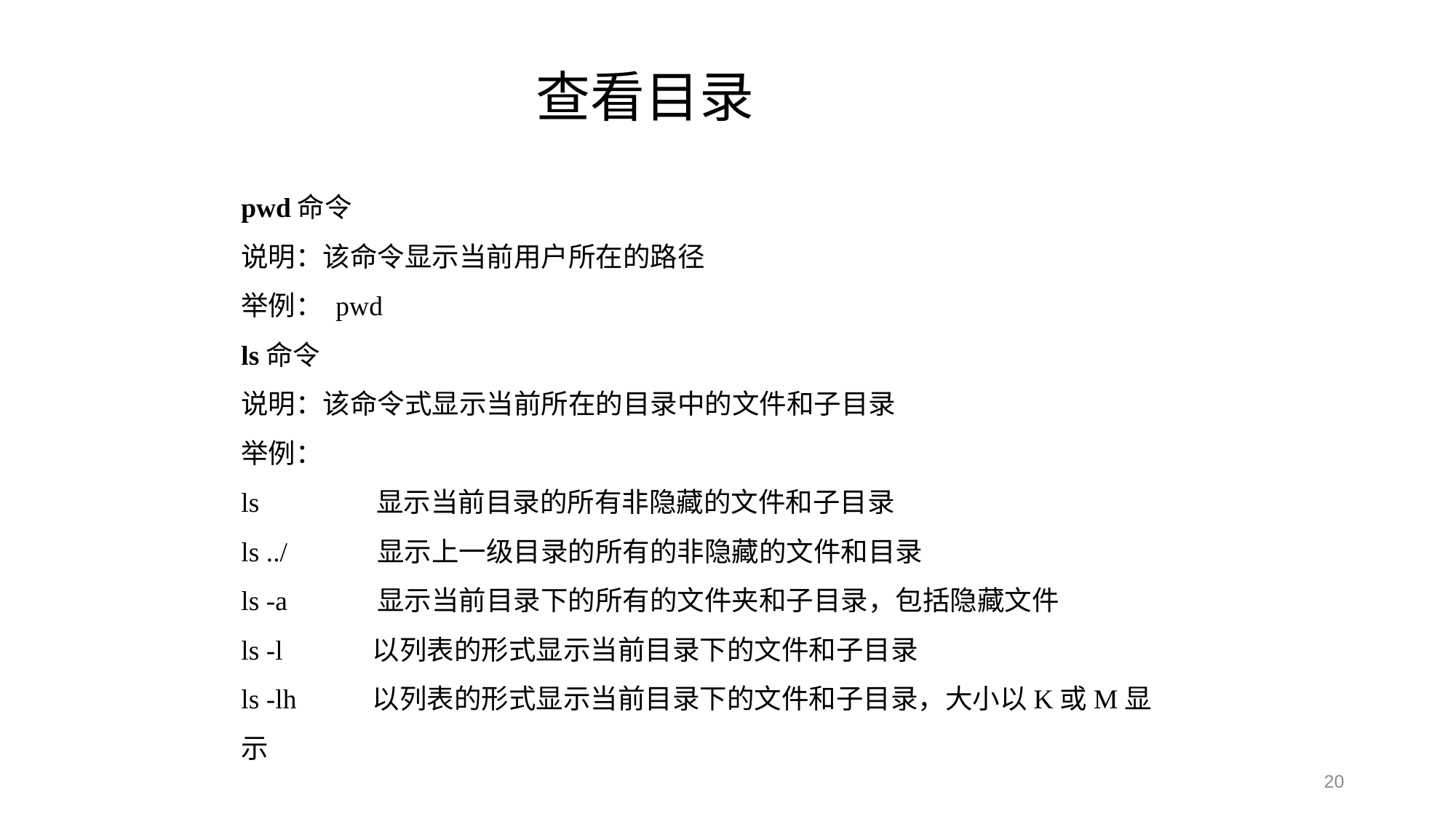

查看目录
pwd命令
说明：该命令显示当前用户所在的路径
举例： pwd
ls命令
说明：该命令式显示当前所在的目录中的文件和子目录
举例：
ls                显示当前目录的所有非隐藏的文件和子目录
ls ../            显示上一级目录的所有的非隐藏的文件和目录
ls -a            显示当前目录下的所有的文件夹和子目录，包括隐藏文件
ls -l            以列表的形式显示当前目录下的文件和子目录
ls -lh          以列表的形式显示当前目录下的文件和子目录，大小以K或M显示
20